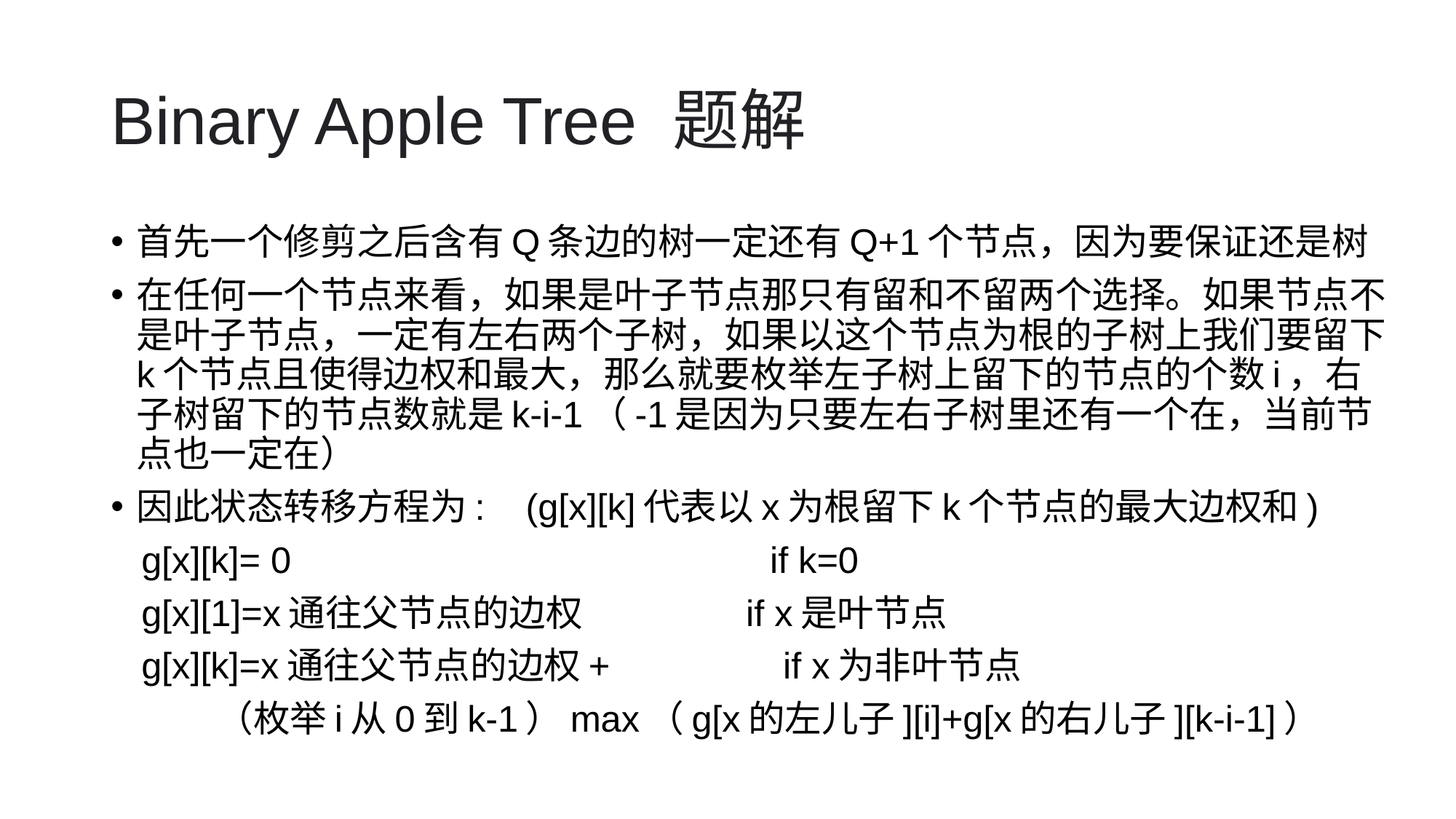

# Binary Apple Tree 题解
首先一个修剪之后含有Q条边的树一定还有Q+1个节点，因为要保证还是树
在任何一个节点来看，如果是叶子节点那只有留和不留两个选择。如果节点不是叶子节点，一定有左右两个子树，如果以这个节点为根的子树上我们要留下k个节点且使得边权和最大，那么就要枚举左子树上留下的节点的个数i，右子树留下的节点数就是k-i-1（-1是因为只要左右子树里还有一个在，当前节点也一定在）
因此状态转移方程为:    (g[x][k]代表以x为根留下k个节点的最大边权和)
   g[x][k]= 0                                               if k=0
   g[x][1]=x通往父节点的边权                   if x是叶节点
   g[x][k]=x通往父节点的边权+                 if x为非叶节点
            （枚举i从0到k-1）max（g[x的左儿子][i]+g[x的右儿子][k-i-1]）